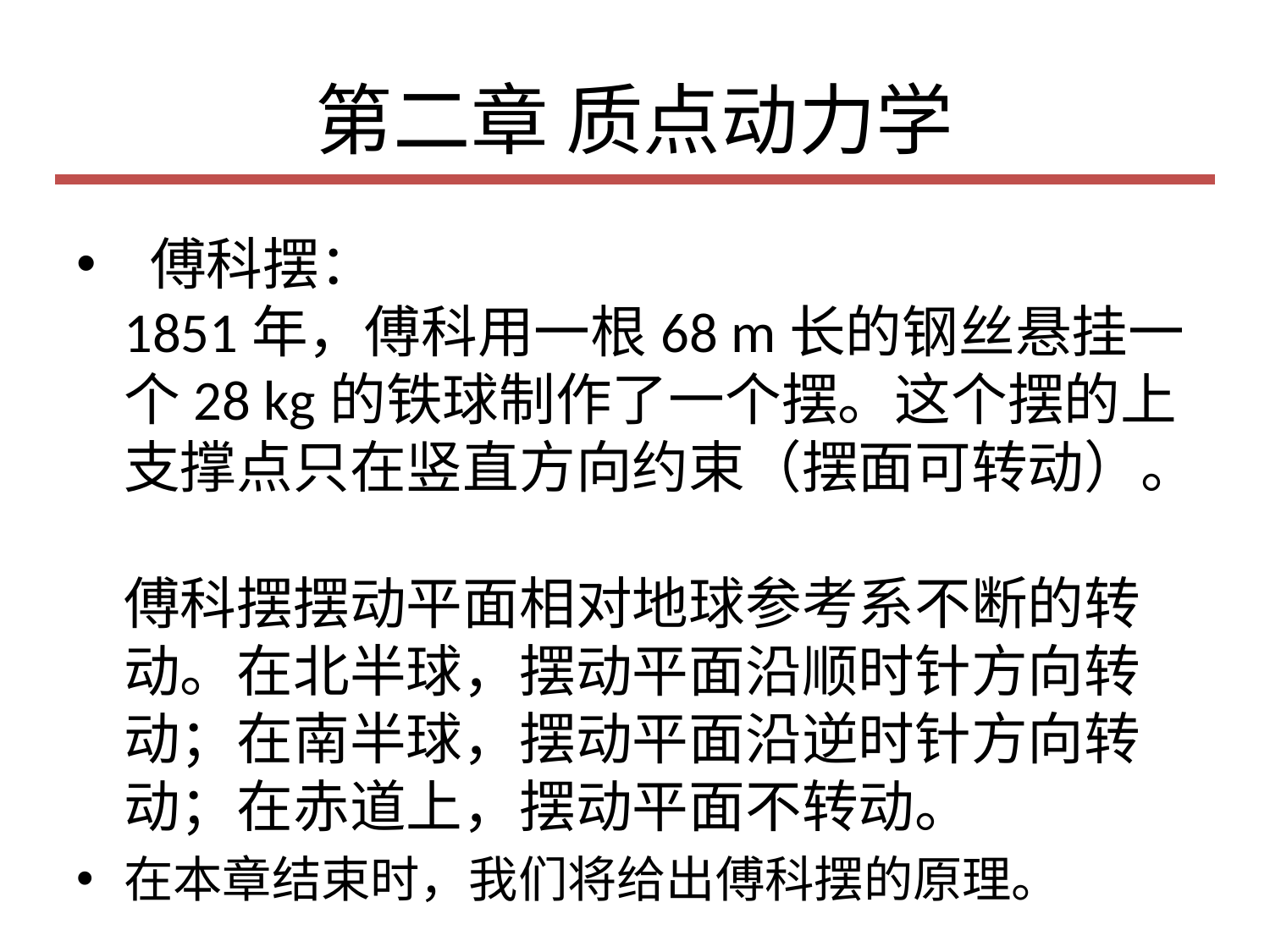

# 第二章 质点动力学
 傅科摆：
1851年，傅科用一根68 m长的钢丝悬挂一个28 kg的铁球制作了一个摆。这个摆的上支撑点只在竖直方向约束（摆面可转动）。
傅科摆摆动平面相对地球参考系不断的转动。在北半球，摆动平面沿顺时针方向转动；在南半球，摆动平面沿逆时针方向转动；在赤道上，摆动平面不转动。
在本章结束时，我们将给出傅科摆的原理。